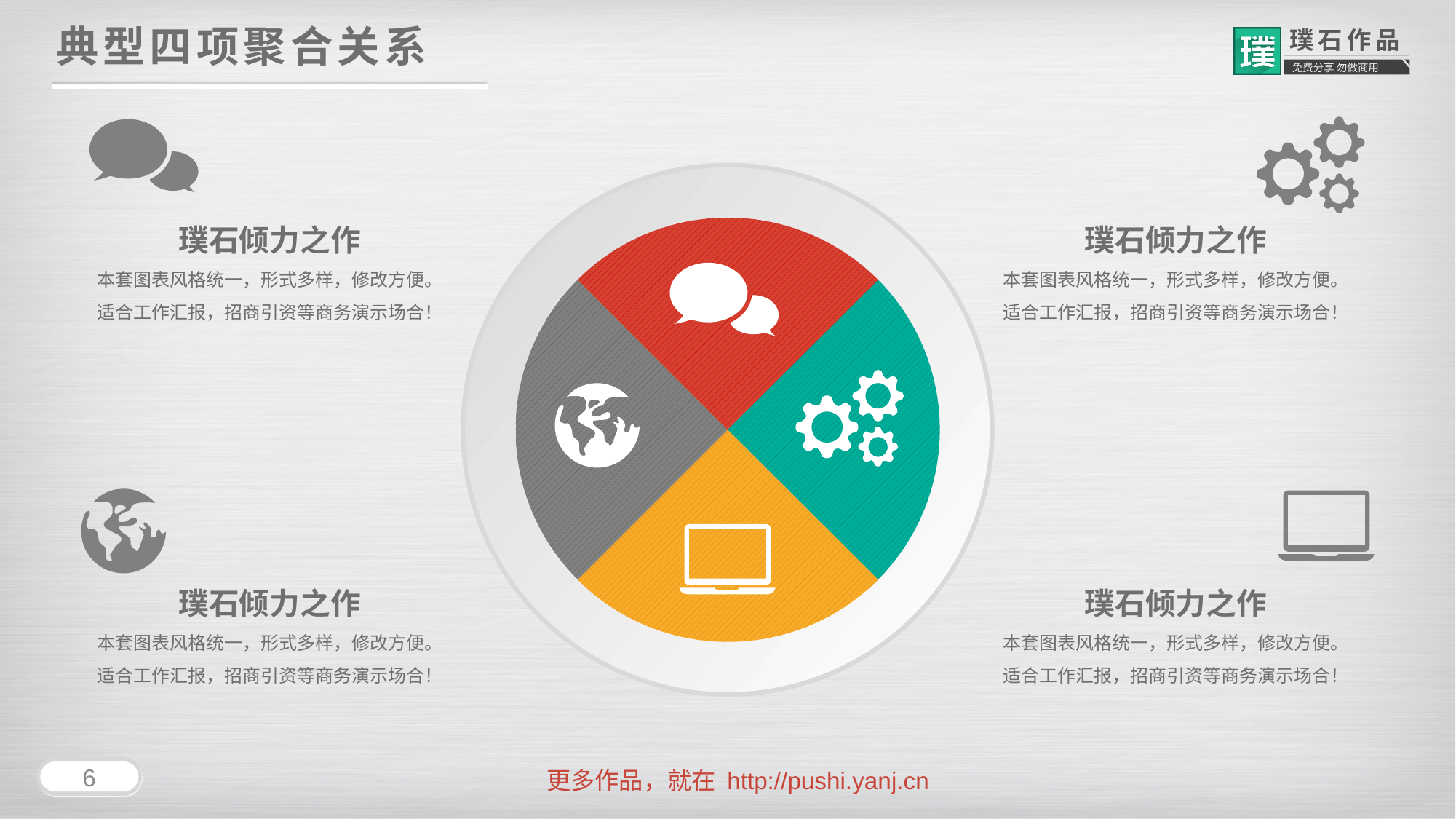

典型四项聚合关系

璞石倾力之作
本套图表风格统一，形式多样，修改方便。
适合工作汇报，招商引资等商务演示场合！
璞石倾力之作
本套图表风格统一，形式多样，修改方便。
适合工作汇报，招商引资等商务演示场合！

璞石倾力之作
本套图表风格统一，形式多样，修改方便。
适合工作汇报，招商引资等商务演示场合！
璞石倾力之作
本套图表风格统一，形式多样，修改方便。
适合工作汇报，招商引资等商务演示场合！
6
更多作品，就在 http://pushi.yanj.cn